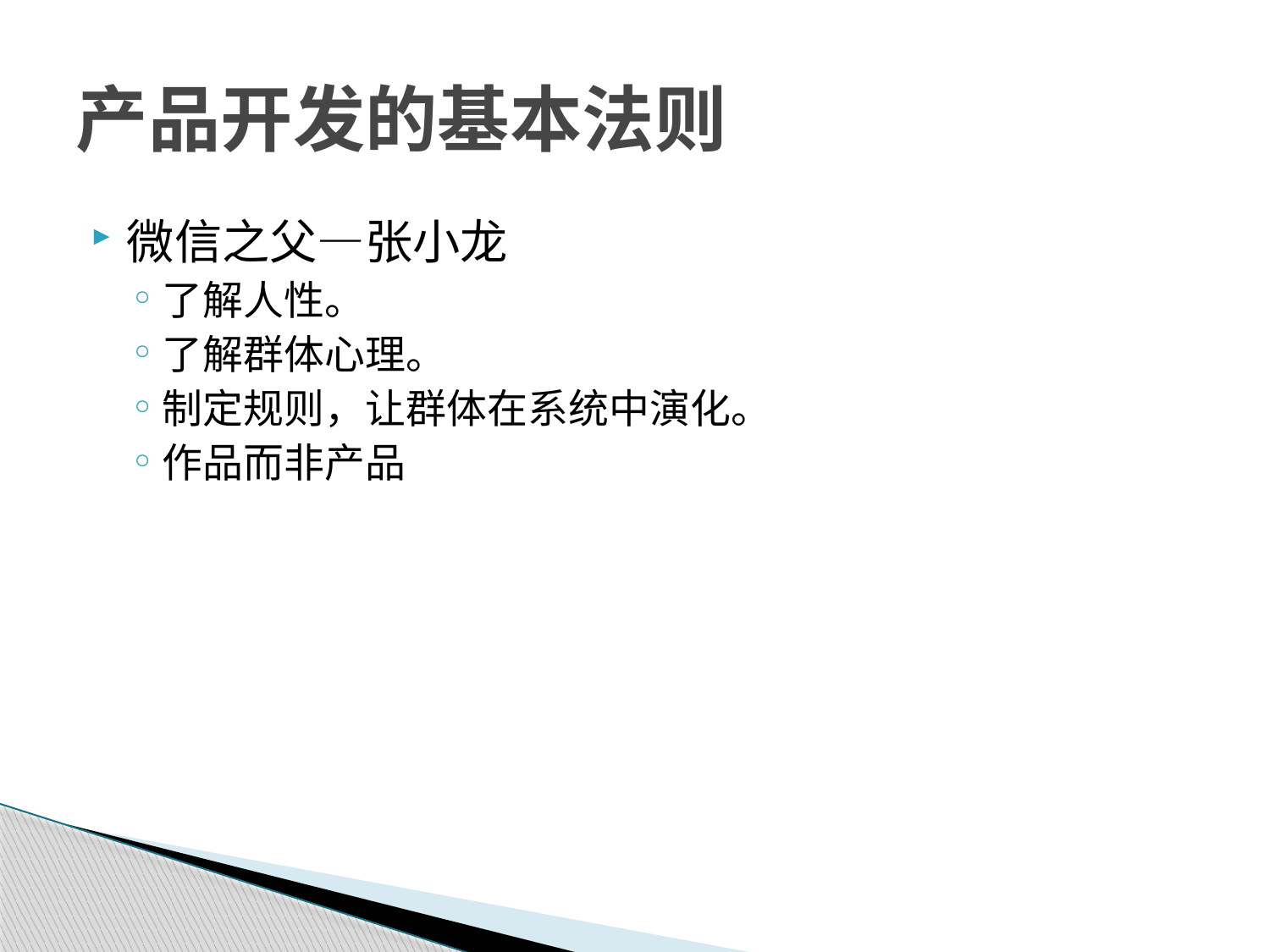

# 产品开发的基本法则
微信之父—张小龙
了解人性。
了解群体心理。
制定规则，让群体在系统中演化。
作品而非产品